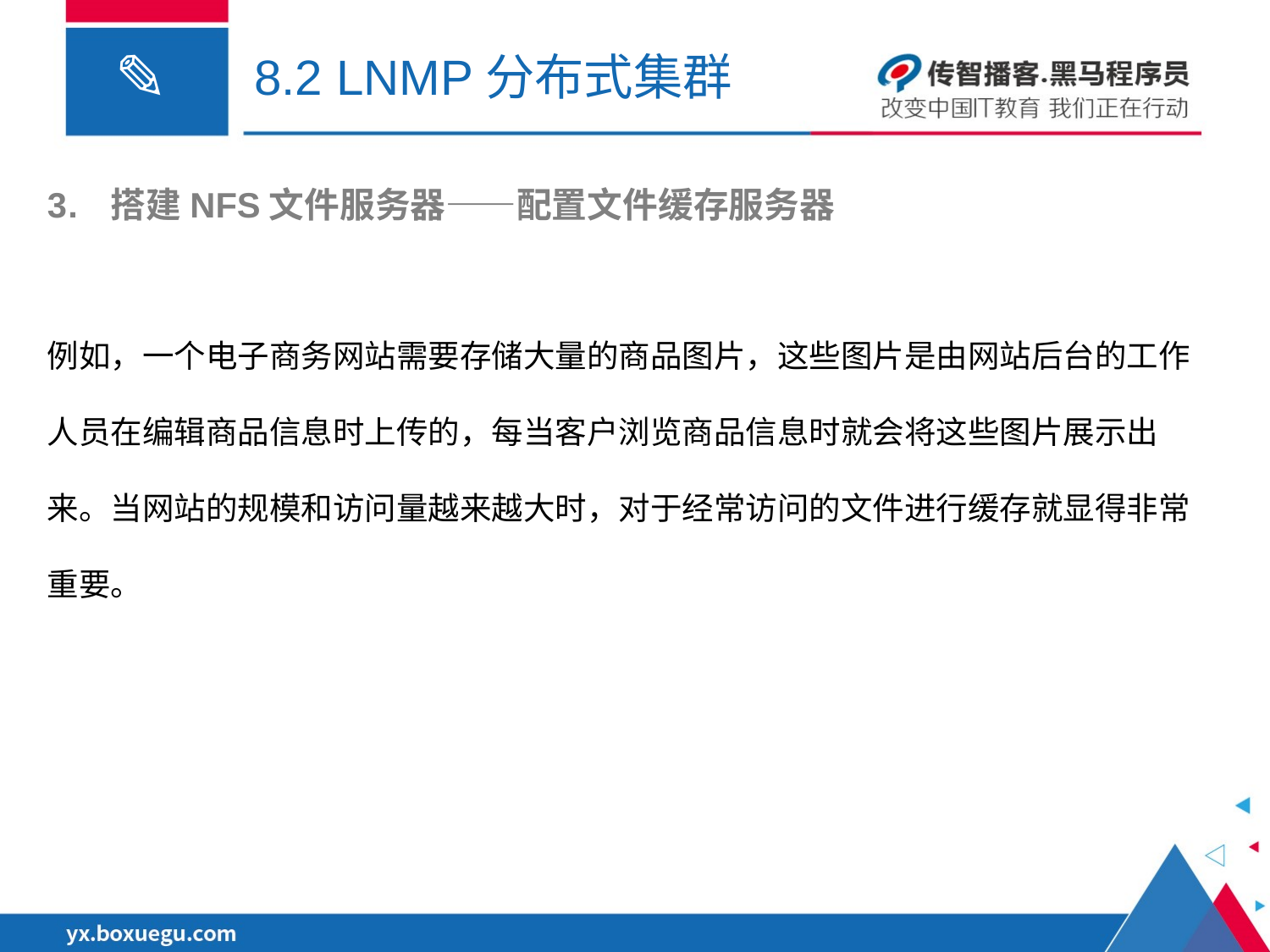

# 8.2 LNMP分布式集群
搭建NFS文件服务器——配置文件缓存服务器
例如，一个电子商务网站需要存储大量的商品图片，这些图片是由网站后台的工作人员在编辑商品信息时上传的，每当客户浏览商品信息时就会将这些图片展示出来。当网站的规模和访问量越来越大时，对于经常访问的文件进行缓存就显得非常重要。